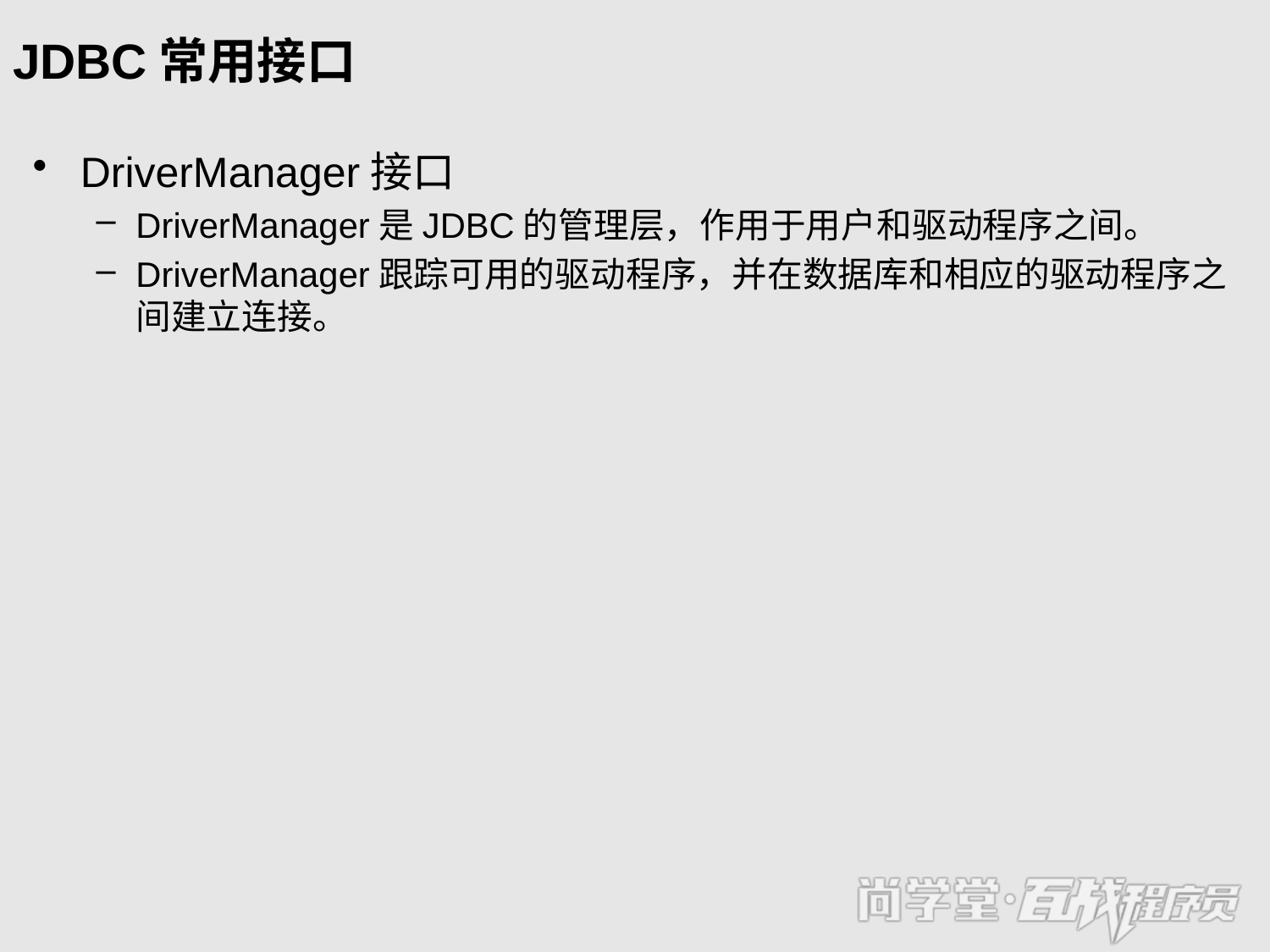

# JDBC常用接口
DriverManager接口
DriverManager是JDBC的管理层，作用于用户和驱动程序之间。
DriverManager跟踪可用的驱动程序，并在数据库和相应的驱动程序之间建立连接。